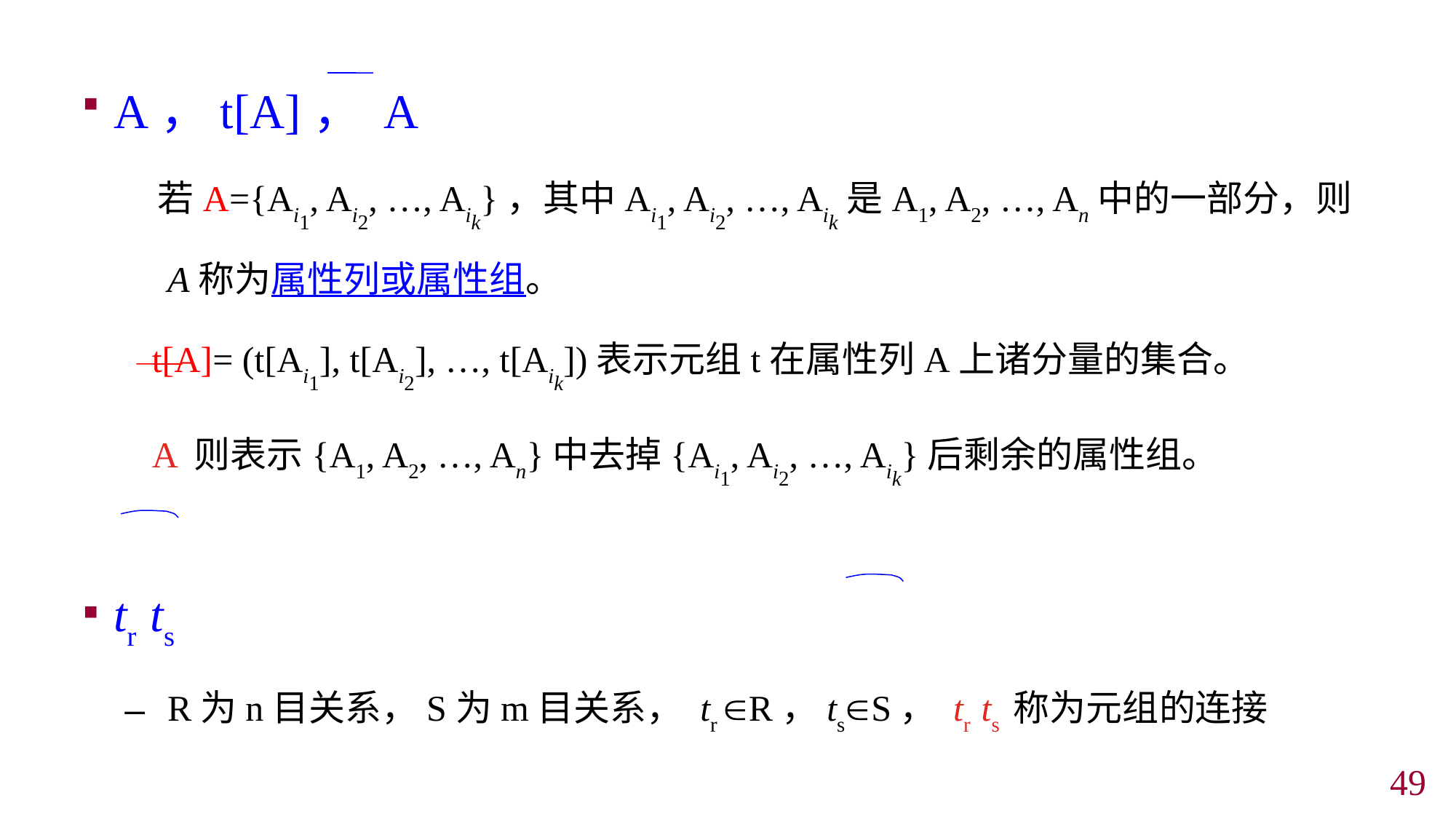

A，t[A]， A
   若A={Ai1, Ai2, …, Aik}，其中Ai1, Ai2, …, Aik是A1, A2, …, An中的一部分，则A称为属性列或属性组。
   t[A]= (t[Ai1], t[Ai2], …, t[Aik])表示元组t在属性列A上诸分量的集合。
   A 则表示{A1, A2, …, An}中去掉{Ai1, Ai2, …, Aik}后剩余的属性组。

tr  ts
R为n目关系，S为m目关系， tr ∈R，ts∈S， tr  ts 称为元组的连接

49